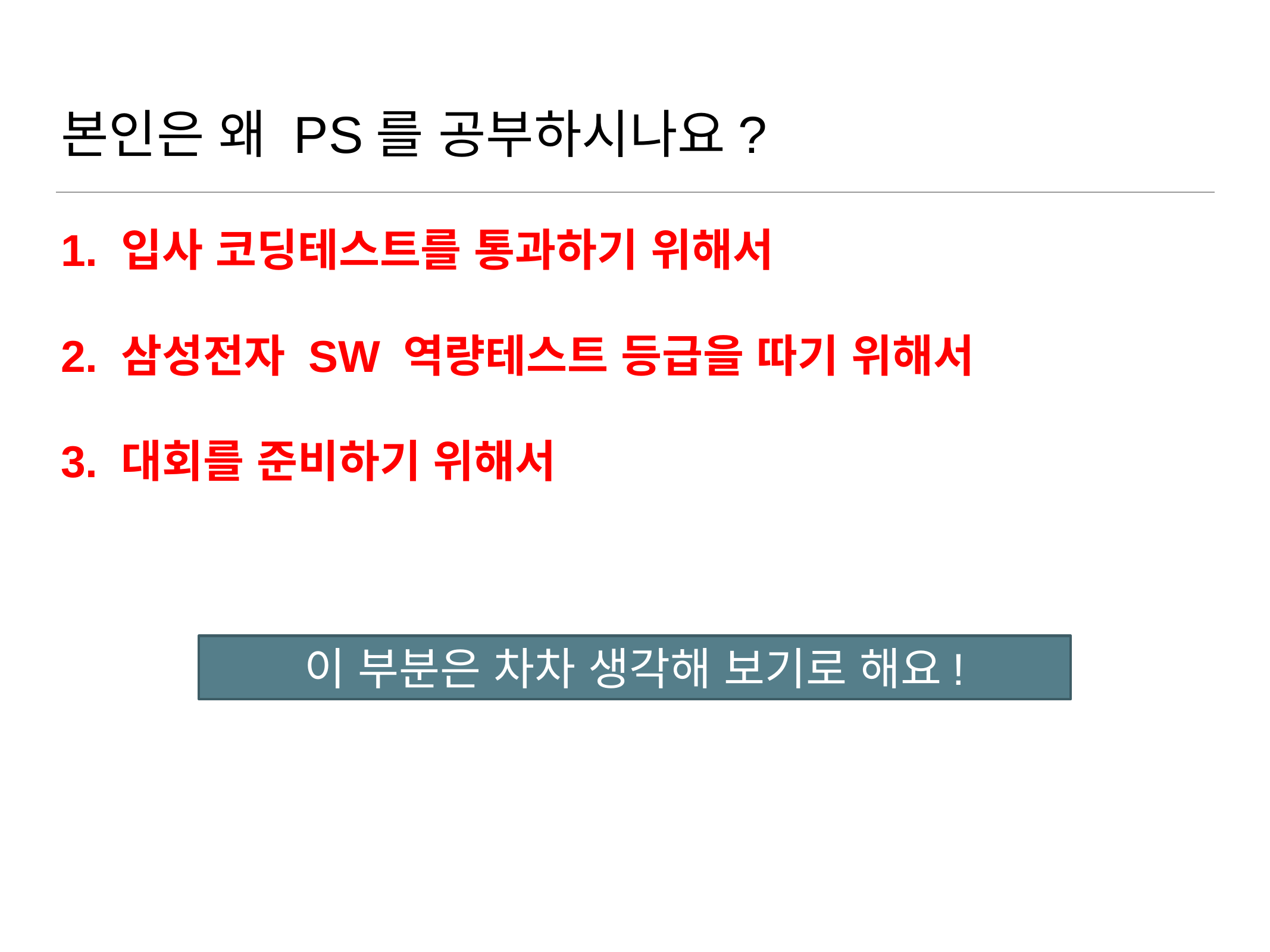

# 본인은 왜 PS를 공부하시나요?
1. 입사 코딩테스트를 통과하기 위해서
2. 삼성전자 SW 역량테스트 등급을 따기 위해서
3. 대회를 준비하기 위해서
이 부분은 차차 생각해 보기로 해요!